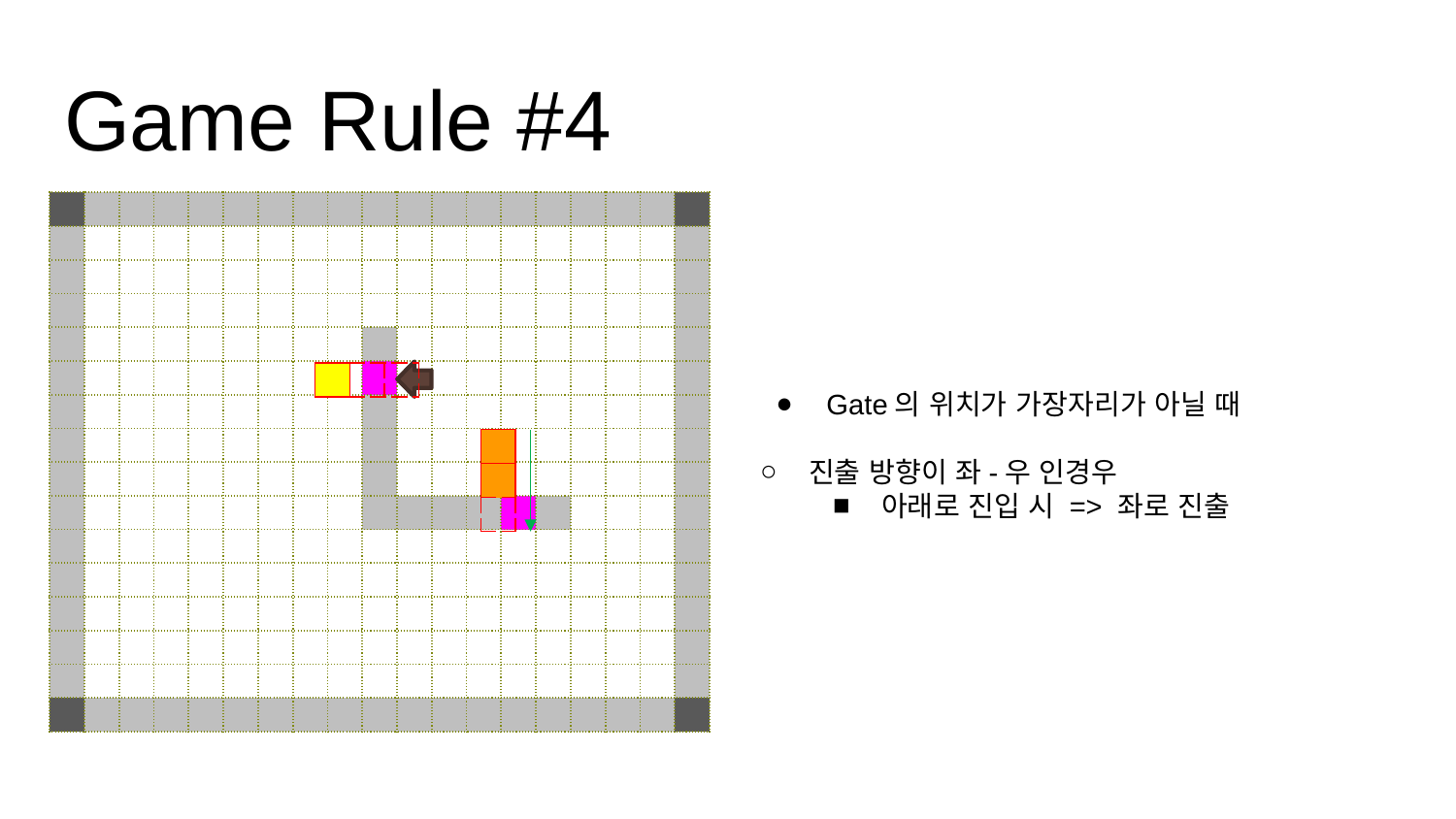

# Game Rule #4
|  |  |  |  |  |  |  |  |  |  |  |  |  |  |  |  |  |  |  |
| --- | --- | --- | --- | --- | --- | --- | --- | --- | --- | --- | --- | --- | --- | --- | --- | --- | --- | --- |
|  |  |  |  |  |  |  |  |  |  |  |  |  |  |  |  |  |  |  |
|  |  |  |  |  |  |  |  |  |  |  |  |  |  |  |  |  |  |  |
|  |  |  |  |  |  |  |  |  |  |  |  |  |  |  |  |  |  |  |
|  |  |  |  |  |  |  |  |  |  |  |  |  |  |  |  |  |  |  |
|  |  |  |  |  |  |  |  |  |  |  |  |  |  |  |  |  |  |  |
|  |  |  |  |  |  |  |  |  |  |  |  |  |  |  |  |  |  |  |
|  |  |  |  |  |  |  |  |  |  |  |  |  |  |  |  |  |  |  |
|  |  |  |  |  |  |  |  |  |  |  |  |  |  |  |  |  |  |  |
|  |  |  |  |  |  |  |  |  |  |  |  |  |  |  |  |  |  |  |
|  |  |  |  |  |  |  |  |  |  |  |  |  |  |  |  |  |  |  |
|  |  |  |  |  |  |  |  |  |  |  |  |  |  |  |  |  |  |  |
|  |  |  |  |  |  |  |  |  |  |  |  |  |  |  |  |  |  |  |
|  |  |  |  |  |  |  |  |  |  |  |  |  |  |  |  |  |  |  |
|  |  |  |  |  |  |  |  |  |  |  |  |  |  |  |  |  |  |  |
|  |  |  |  |  |  |  |  |  |  |  |  |  |  |  |  |  |  |  |

|  |  |  |
| --- | --- | --- |
Gate의 위치가 가장자리가 아닐 때
|  |
| --- |
|  |
|  |
진출 방향이 좌-우 인경우
아래로 진입 시 => 좌로 진출